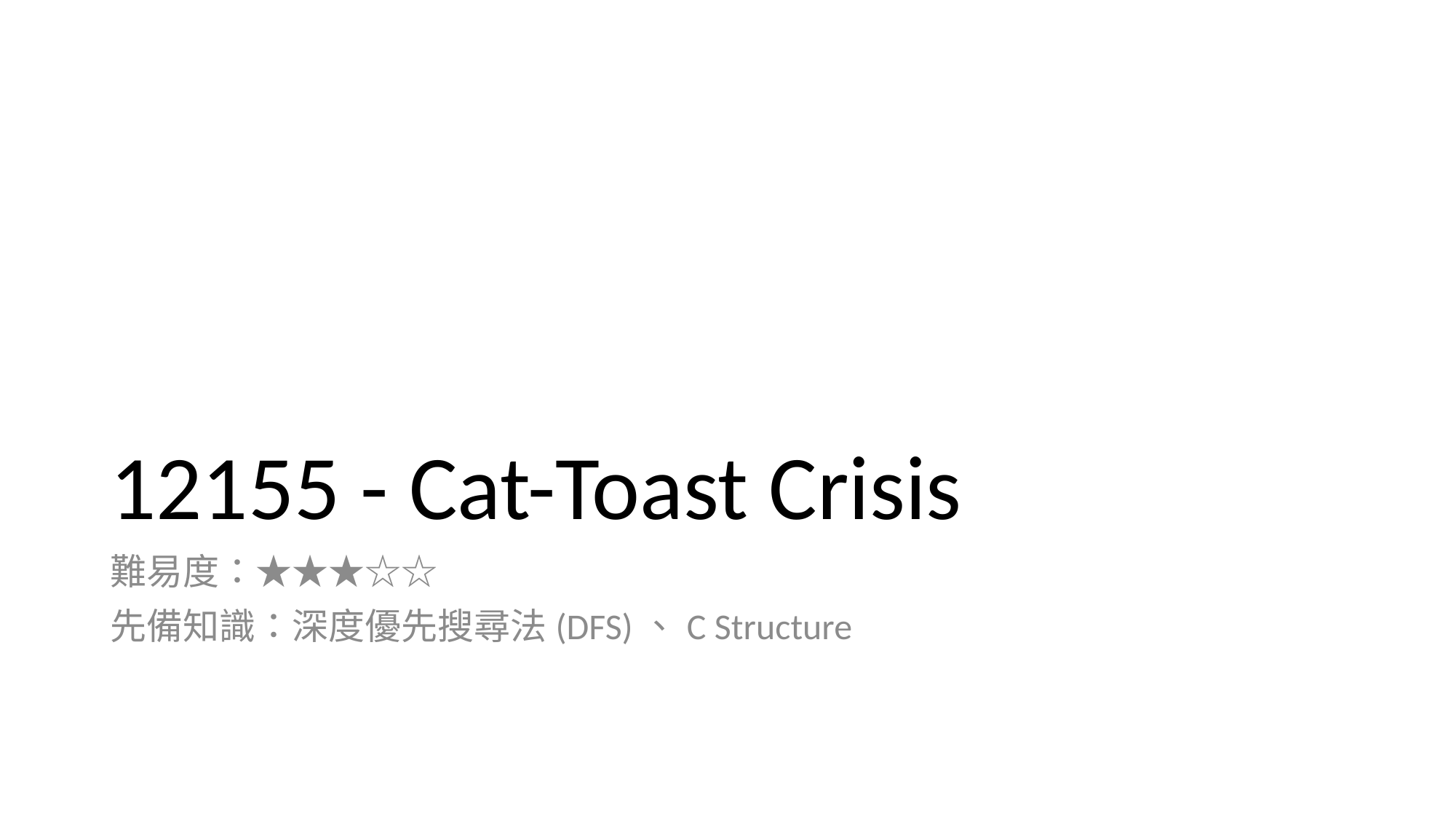

# 12155 - Cat-Toast Crisis
難易度：★★★☆☆
先備知識：深度優先搜尋法(DFS)、C Structure